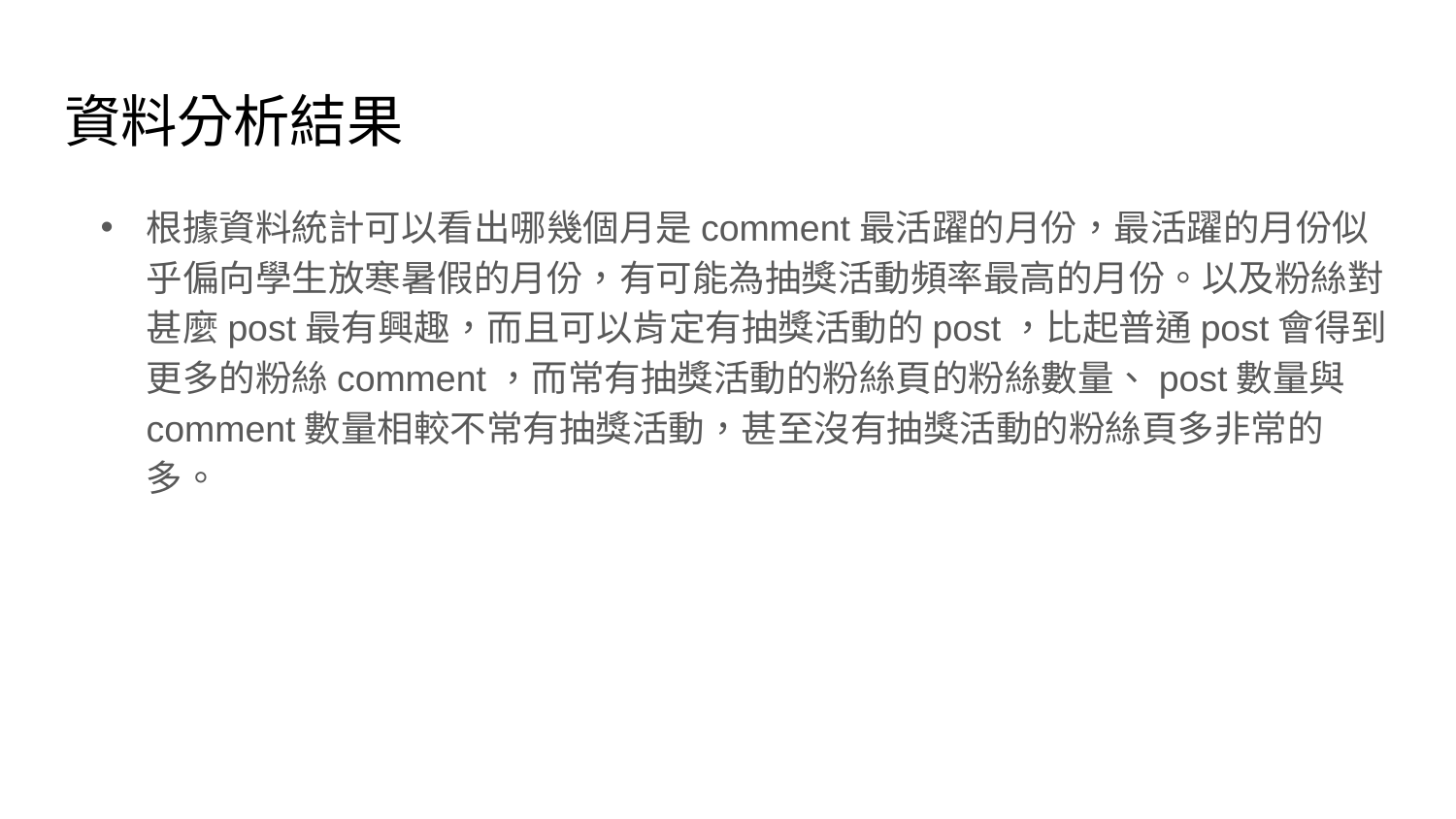

# 資料分析結果
根據資料統計可以看出哪幾個月是comment最活躍的月份，最活躍的月份似乎偏向學生放寒暑假的月份，有可能為抽獎活動頻率最高的月份。以及粉絲對甚麼post最有興趣，而且可以肯定有抽獎活動的post，比起普通post會得到更多的粉絲comment，而常有抽獎活動的粉絲頁的粉絲數量、post數量與comment數量相較不常有抽獎活動，甚至沒有抽獎活動的粉絲頁多非常的多。